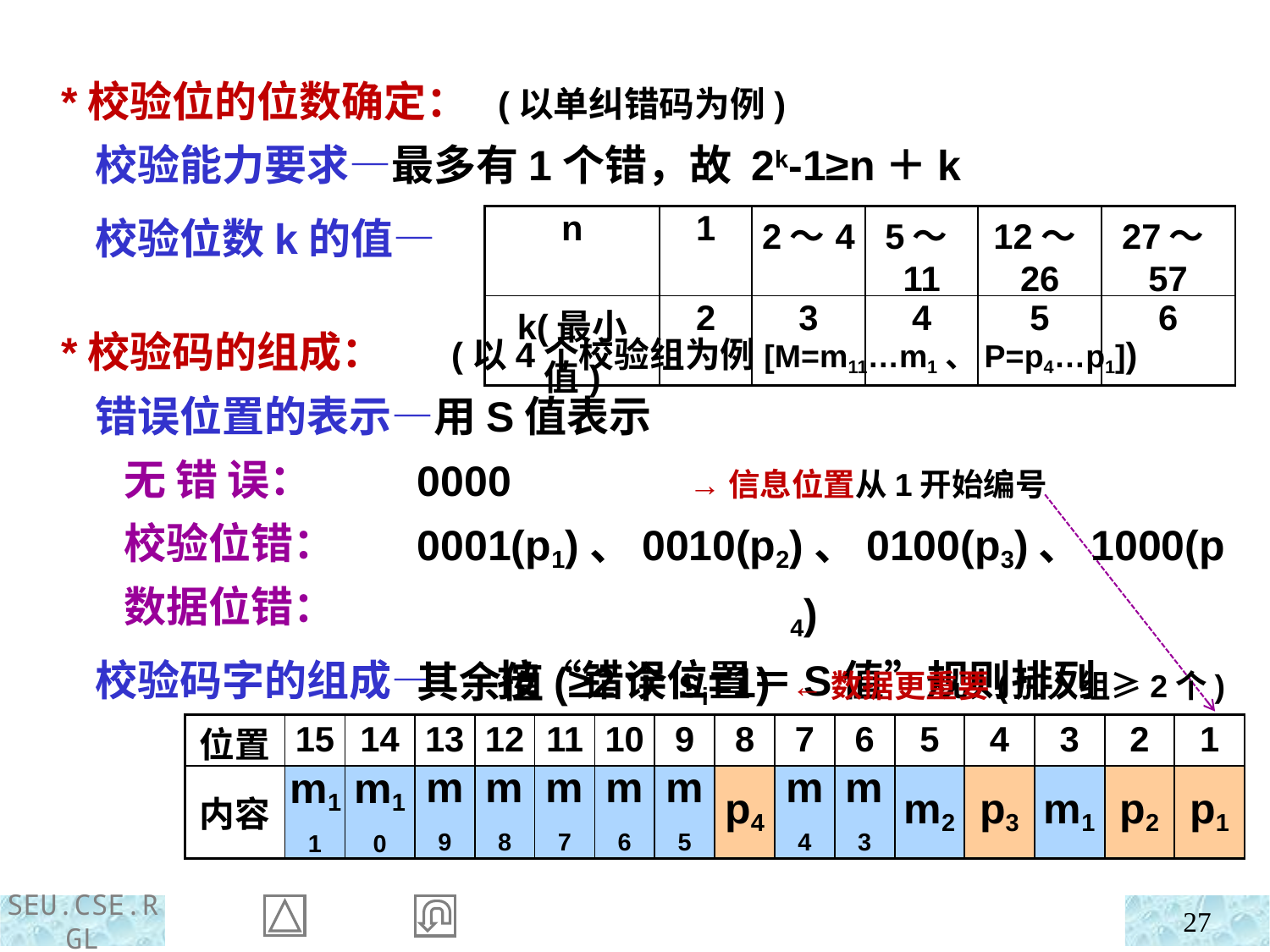

*校验位的位数确定：  (以单纠错码为例)
     校验能力要求—最多有1个错，故 2k-1≥n＋k
     校验位数k的值—
| n | 1 | 2～4 | 5～11 | 12～26 | 27～57 |
| --- | --- | --- | --- | --- | --- |
| k(最小值) | 2 | 3 | 4 | 5 | 6 |
  *校验码的组成：      (以4个校验组为例[M=m11…m1、P=p4…p1])
     错误位置的表示—用S值表示
        无 错 误：
        校验位错：
        数据位错：
     校验码字的组成—
0000               →信息位置从1开始编号
0001(p1)、0010(p2)、0100(p3)、1000(p4)
其余值(≥2个si=1)  ←数据更重要(加入组≥2个)
按“错误位置＝S值”规则排列
| 位置 | 15 | 14 | 13 | 12 | 11 | 10 | 9 | 8 | 7 | 6 | 5 | 4 | 3 | 2 | 1 |
| --- | --- | --- | --- | --- | --- | --- | --- | --- | --- | --- | --- | --- | --- | --- | --- |
| 内容 | m11 | m10 | m9 | m8 | m7 | m6 | m5 | p4 | m4 | m3 | m2 | p3 | m1 | p2 | p1 |

27